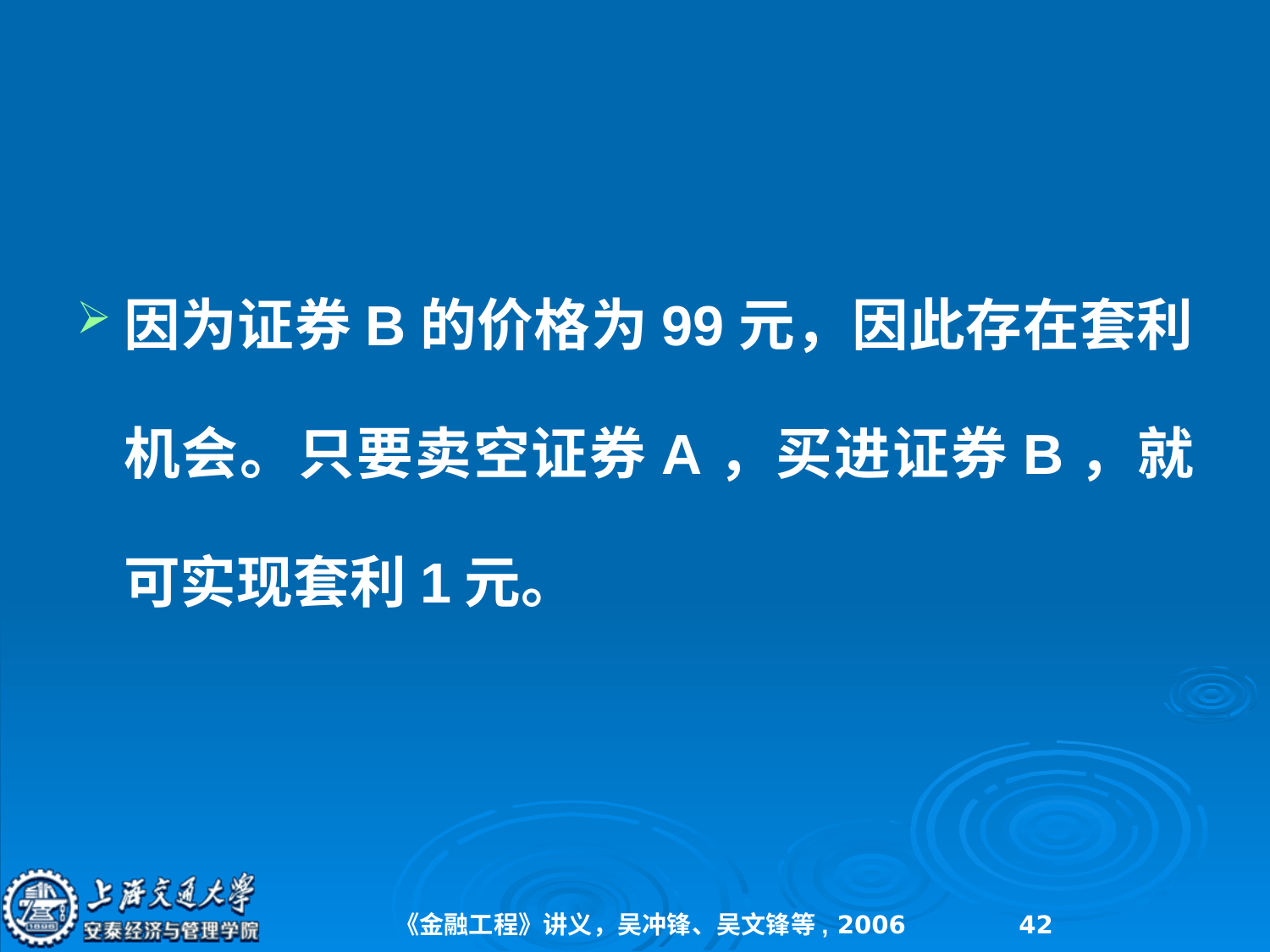

#
因为证券B的价格为99元，因此存在套利机会。只要卖空证券A，买进证券B，就可实现套利1元。